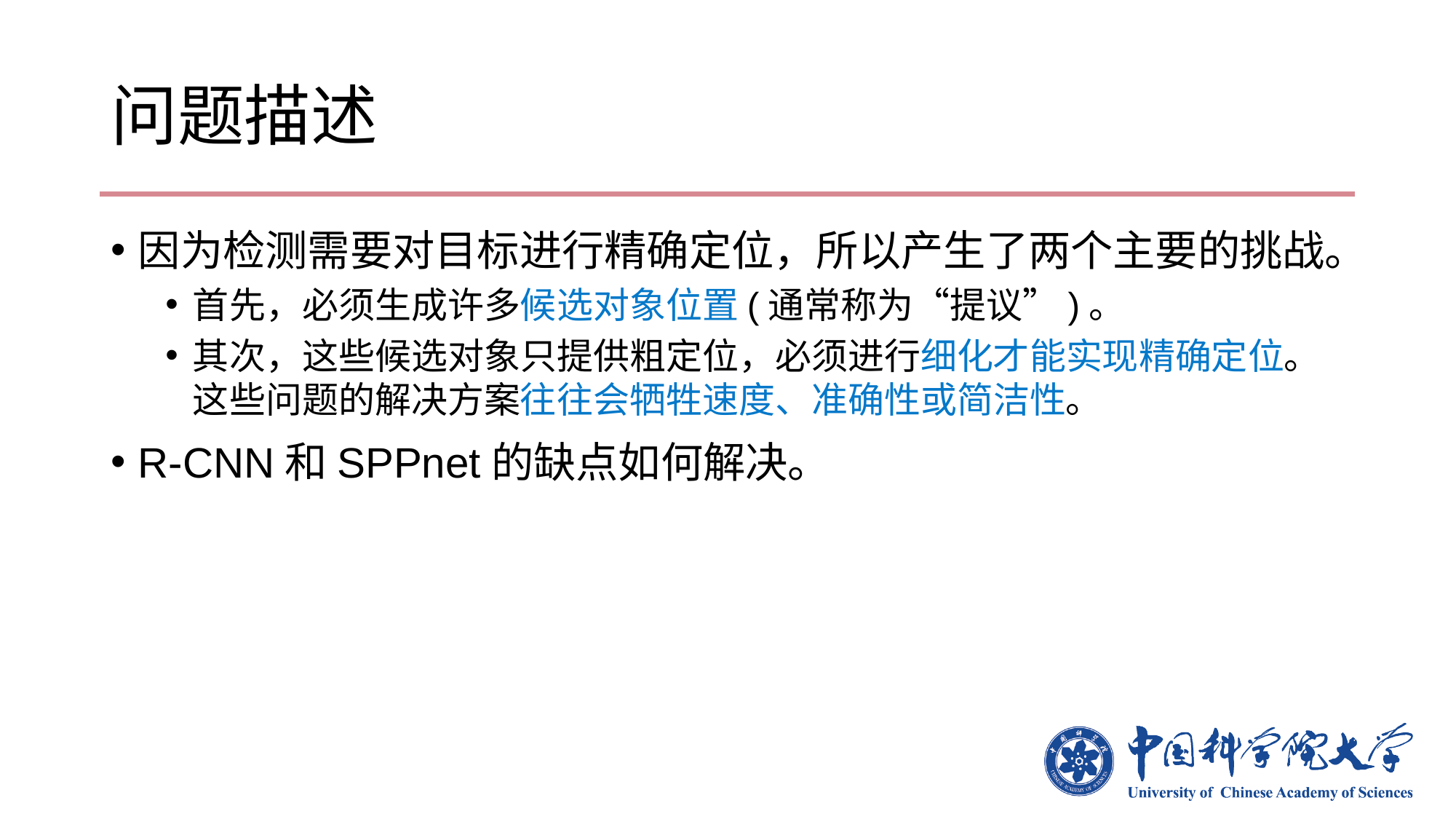

# 问题描述
因为检测需要对目标进行精确定位，所以产生了两个主要的挑战。
首先，必须生成许多候选对象位置(通常称为“提议”)。
其次，这些候选对象只提供粗定位，必须进行细化才能实现精确定位。这些问题的解决方案往往会牺牲速度、准确性或简洁性。
R-CNN和SPPnet的缺点如何解决。